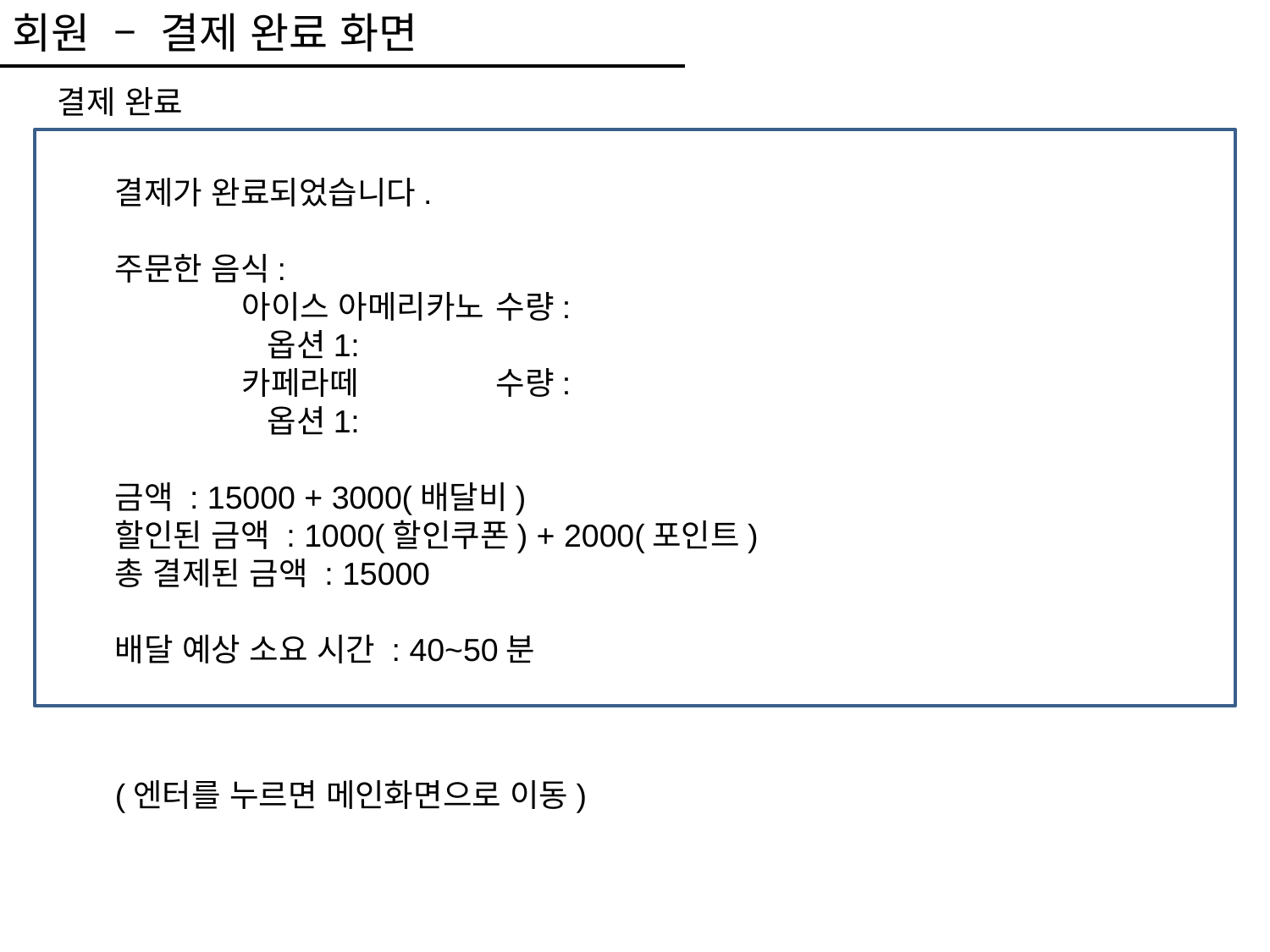

회원  –  결제 완료 화면
결제 완료

결제가 완료되었습니다.

주문한 음식:
	아이스 아메리카노 	수량:
	  옵션1:
	카페라떼		수량:
	  옵션1:

금액 : 15000 + 3000(배달비)
할인된 금액 : 1000(할인쿠폰) + 2000(포인트)
총 결제된 금액 : 15000

배달 예상 소요 시간 : 40~50분
(엔터를 누르면 메인화면으로 이동)